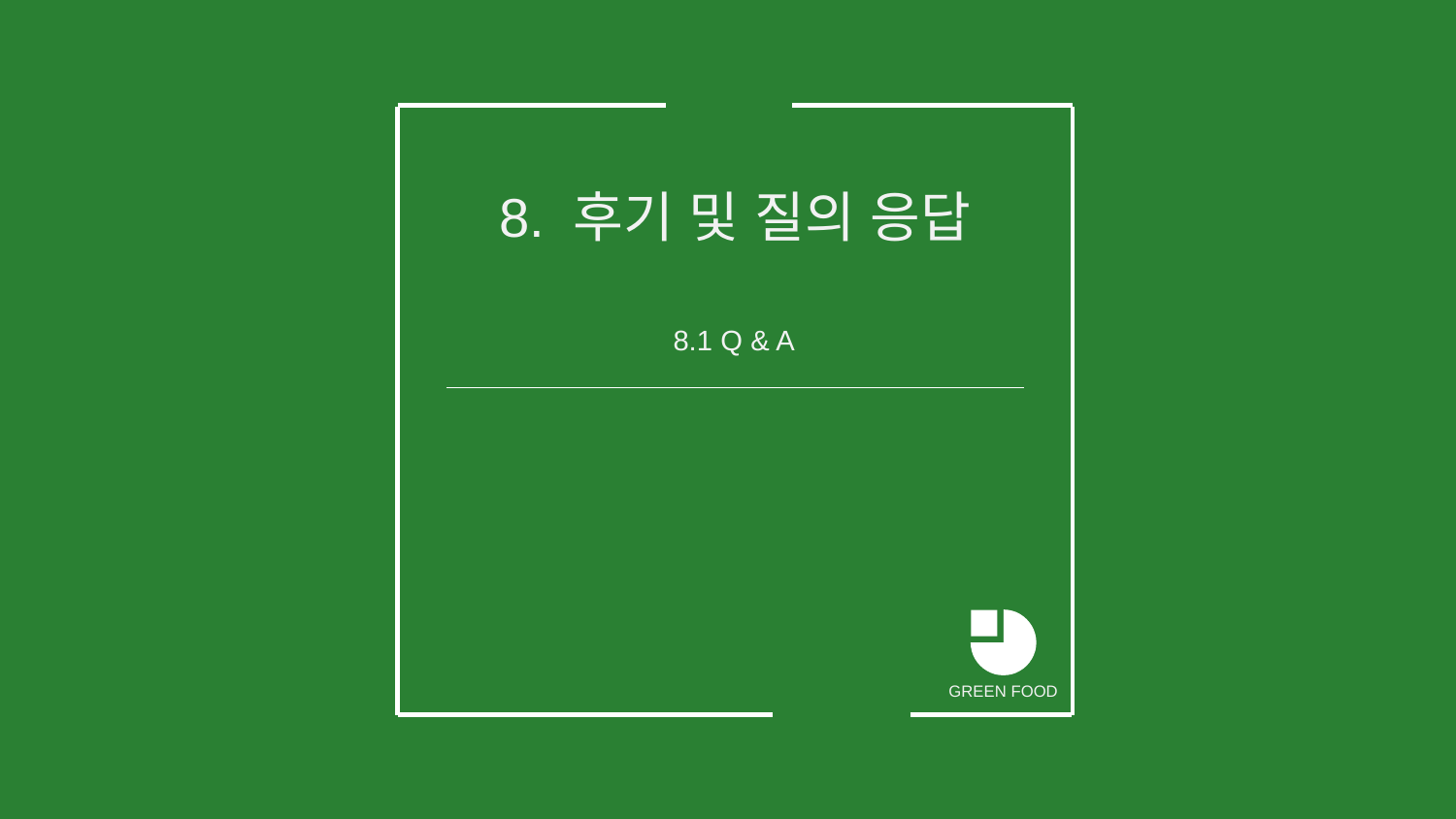

8. 후기 및 질의 응답
8.1 Q & A

GREEN FOOD